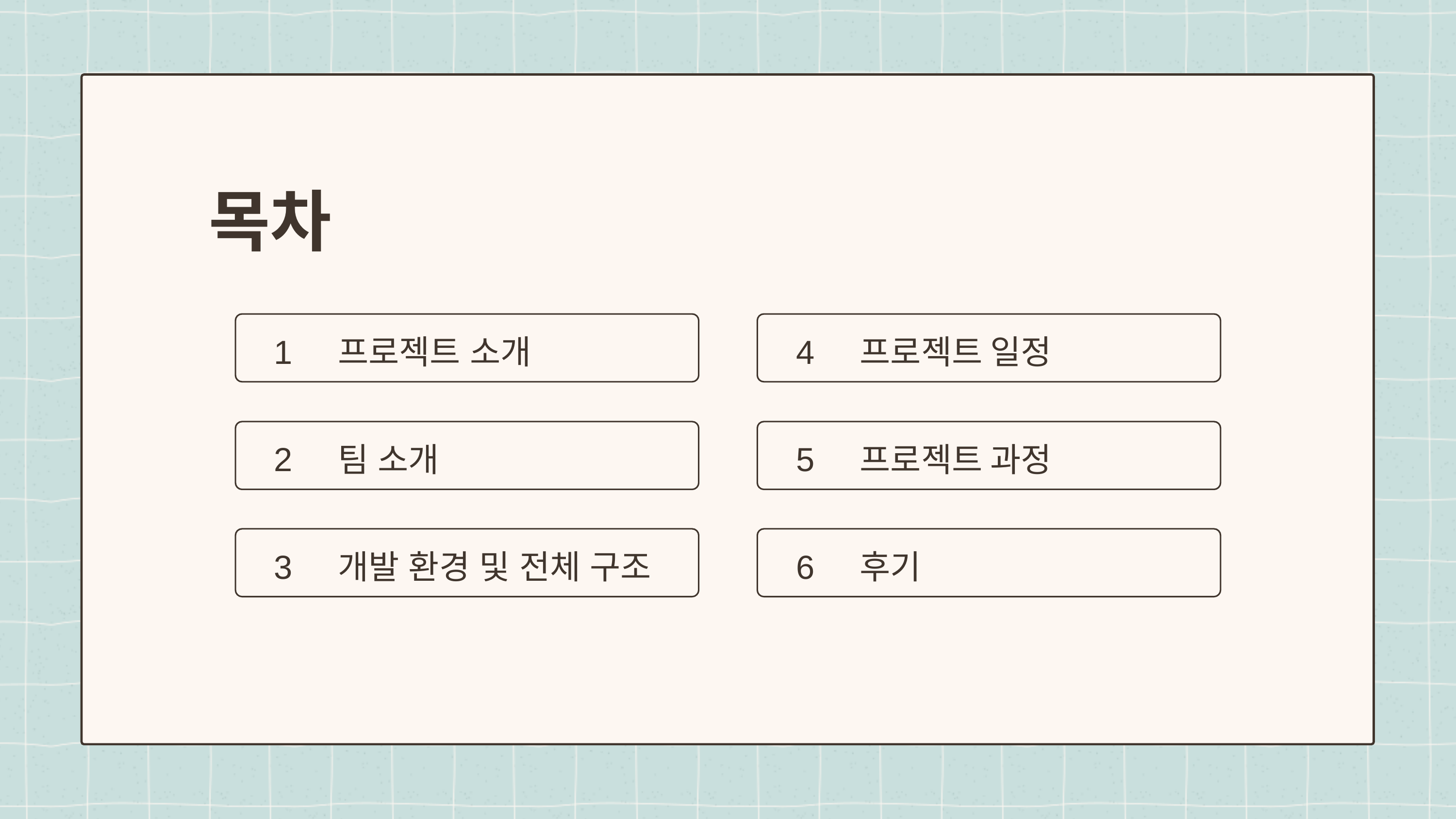

목차

1
프로젝트 소개
4
프로젝트 일정

2
5
팀 소개
프로젝트 과정

개발 환경 및 전체 구조
후기
3
6